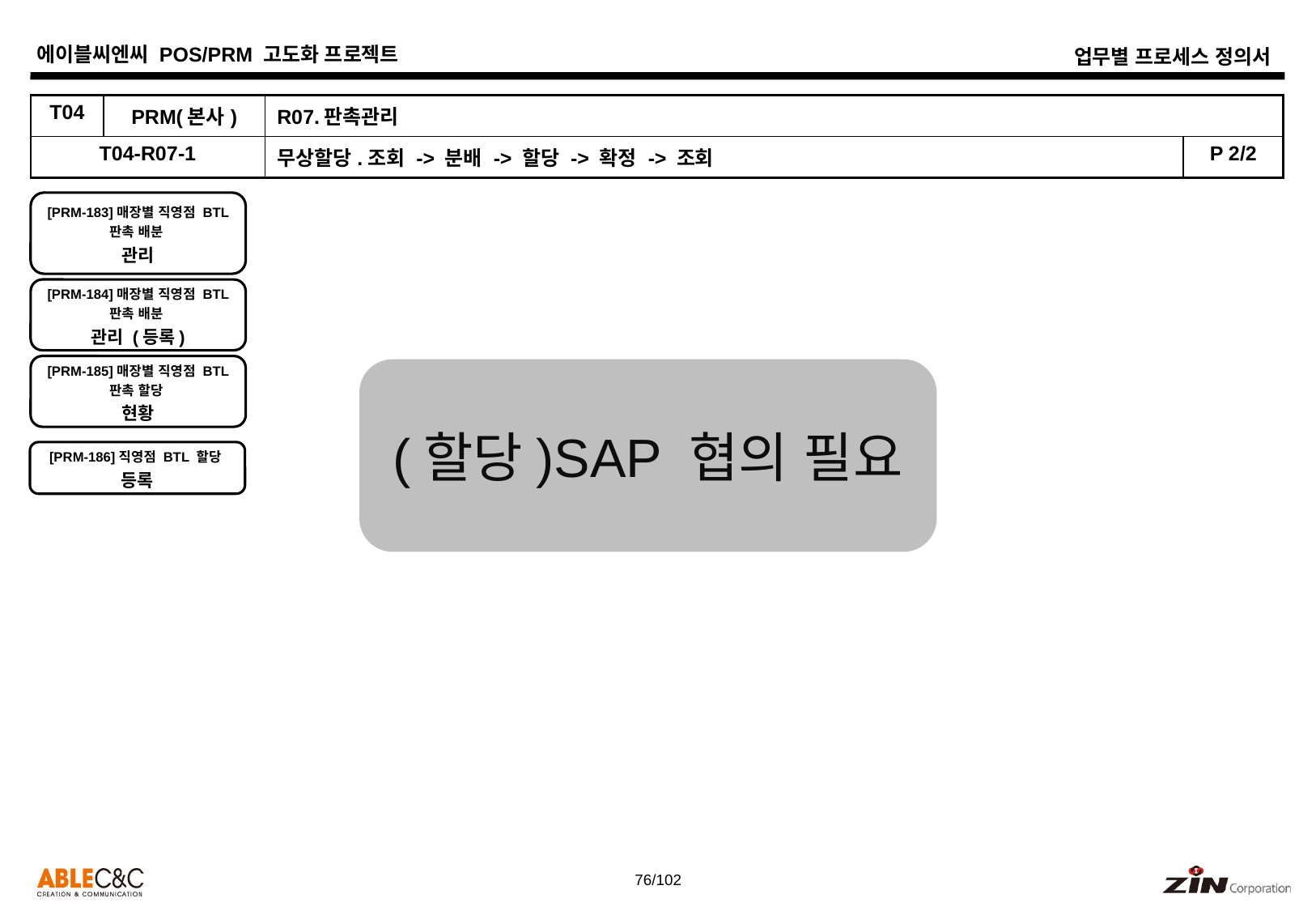

| T04 | PRM(본사) | R07.판촉관리 |  |
| --- | --- | --- | --- |
| T04-R07-1 |  | 무상할당.조회 -> 분배 -> 할당 -> 확정 -> 조회 | P 2/2 |
[PRM-183]매장별 직영점 BTL 판촉 배분
관리
[PRM-184]매장별 직영점 BTL 판촉 배분
관리 (등록)
[PRM-185]매장별 직영점 BTL 판촉 할당
현황
(할당)SAP 협의 필요
[PRM-186]직영점 BTL 할당
등록